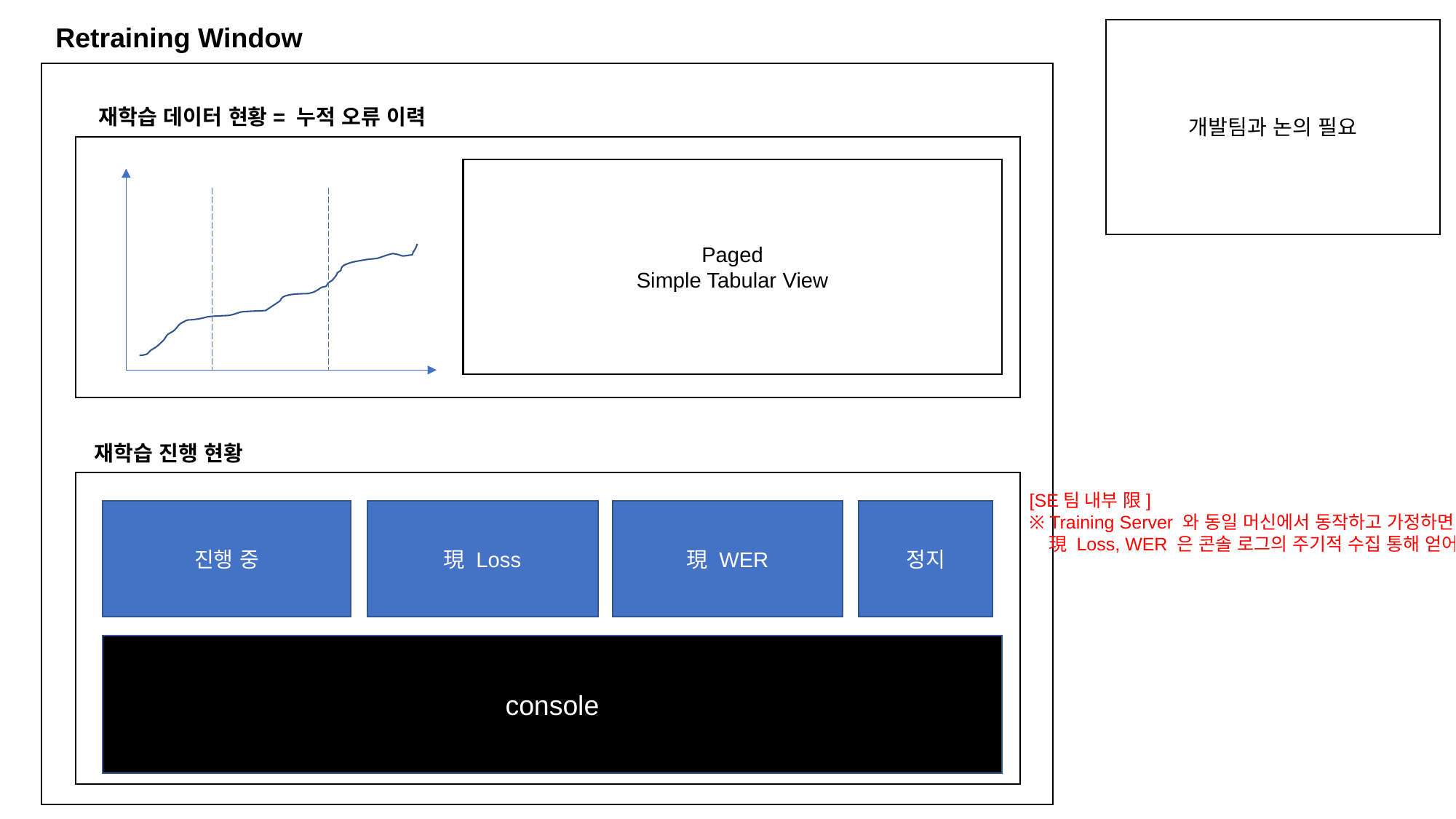

Retraining Window
개발팀과 논의 필요

재학습 데이터 현황= 누적 오류 이력

Paged
Simple Tabular View

재학습 진행 현황

[SE팀 내부 限]
※ Training Server 와 동일 머신에서 동작하고 가정하면
   現 Loss, WER 은 콘솔 로그의 주기적 수집 통해 얻어올 수 있을 듯
진행 중
現 Loss
現 WER
정지
console